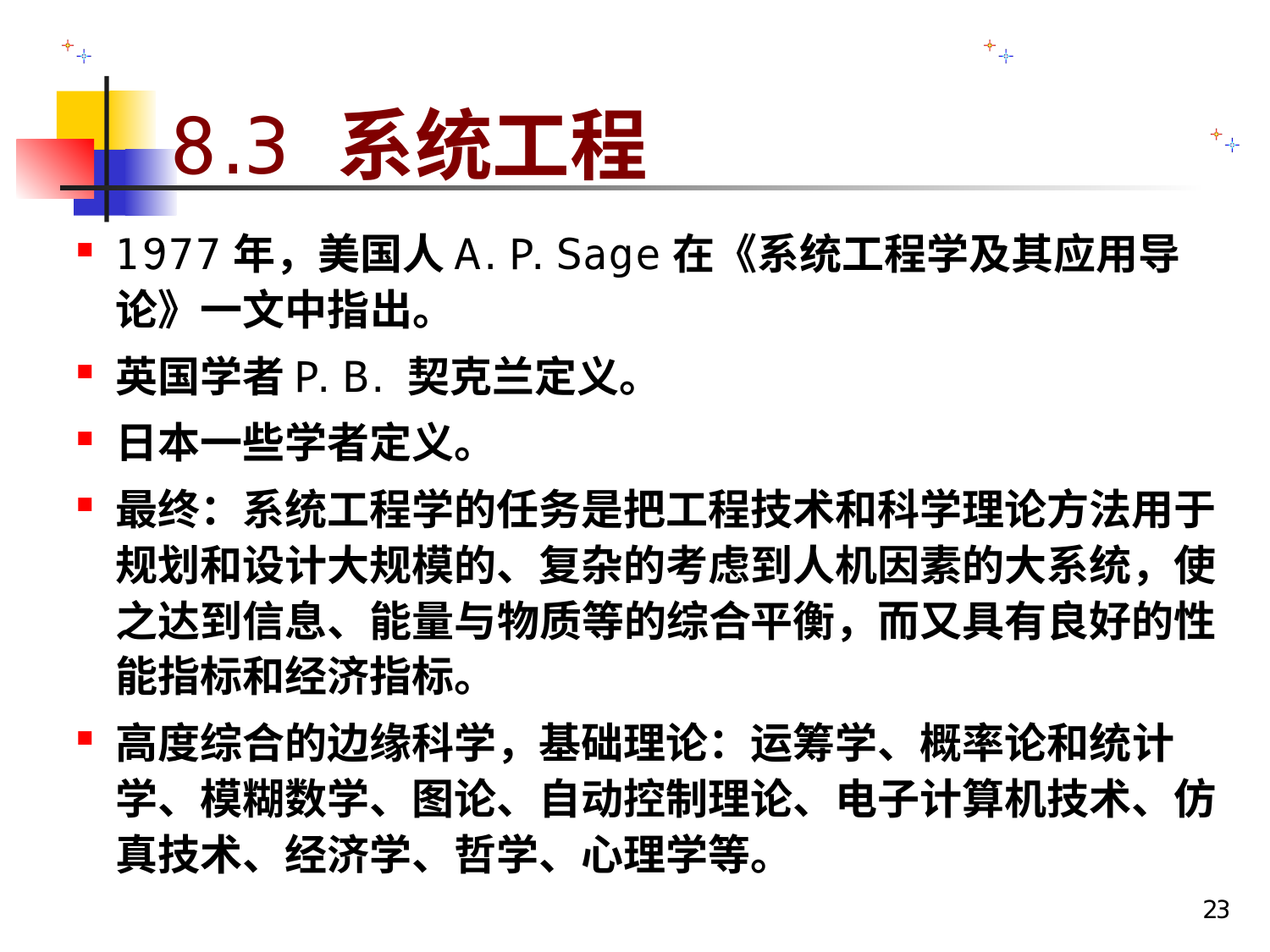

# 8.3 系统工程
1977年，美国人A. P. Sage在《系统工程学及其应用导论》一文中指出。
英国学者P. B. 契克兰定义。
日本一些学者定义。
最终：系统工程学的任务是把工程技术和科学理论方法用于规划和设计大规模的、复杂的考虑到人机因素的大系统，使之达到信息、能量与物质等的综合平衡，而又具有良好的性能指标和经济指标。
高度综合的边缘科学，基础理论：运筹学、概率论和统计学、模糊数学、图论、自动控制理论、电子计算机技术、仿真技术、经济学、哲学、心理学等。
23